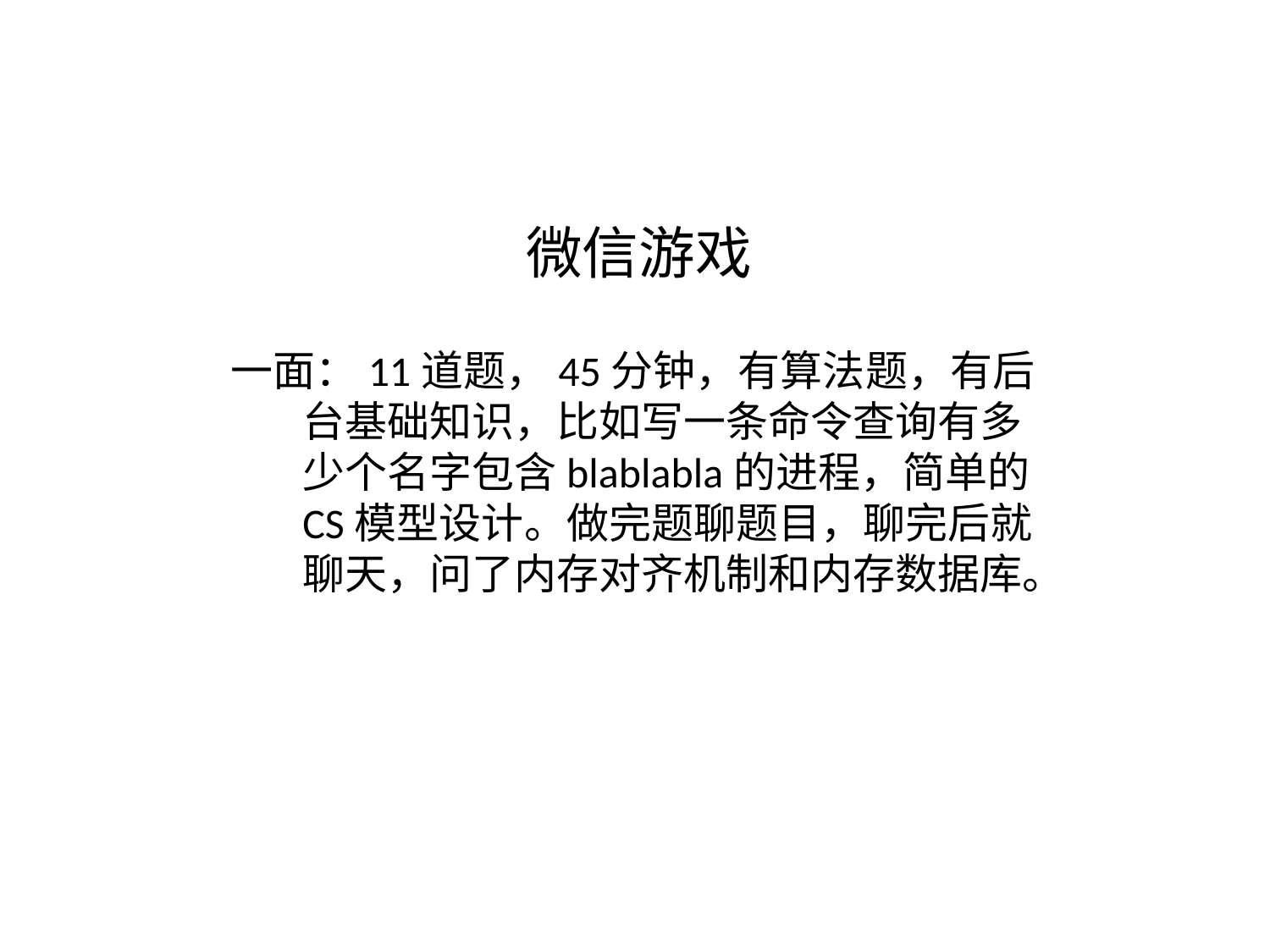

# 微信游戏
一面：11道题，45分钟，有算法题，有后台基础知识，比如写一条命令查询有多少个名字包含blablabla的进程，简单的CS模型设计。做完题聊题目，聊完后就聊天，问了内存对齐机制和内存数据库。